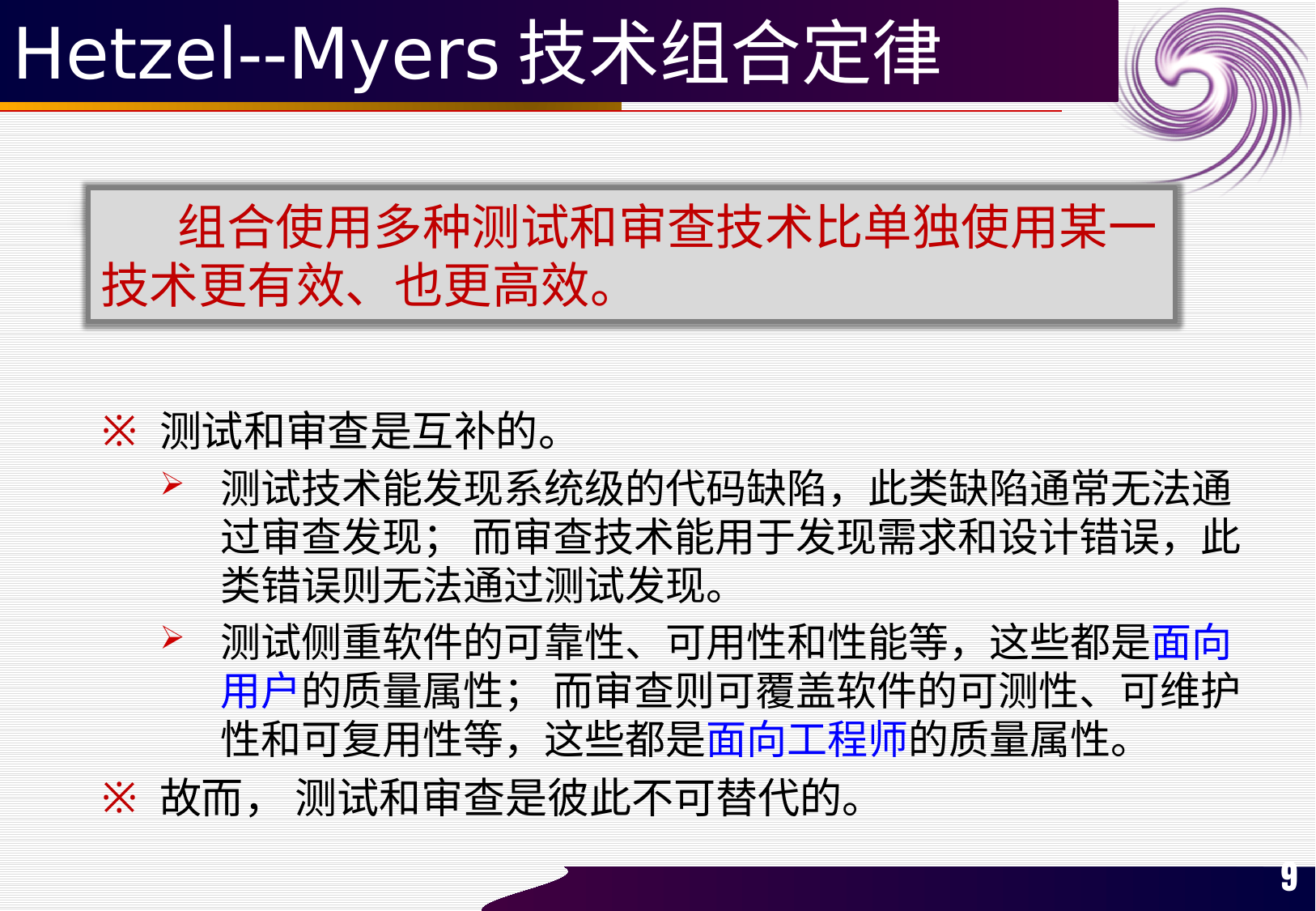

# Hetzel--Myers技术组合定律
      组合使用多种测试和审查技术比单独使用某一技术更有效、也更高效。
测试和审查是互补的。
测试技术能发现系统级的代码缺陷，此类缺陷通常无法通过审查发现； 而审查技术能用于发现需求和设计错误，此类错误则无法通过测试发现。
测试侧重软件的可靠性、可用性和性能等，这些都是面向用户的质量属性； 而审查则可覆盖软件的可测性、可维护性和可复用性等，这些都是面向工程师的质量属性。
故而， 测试和审查是彼此不可替代的。
9